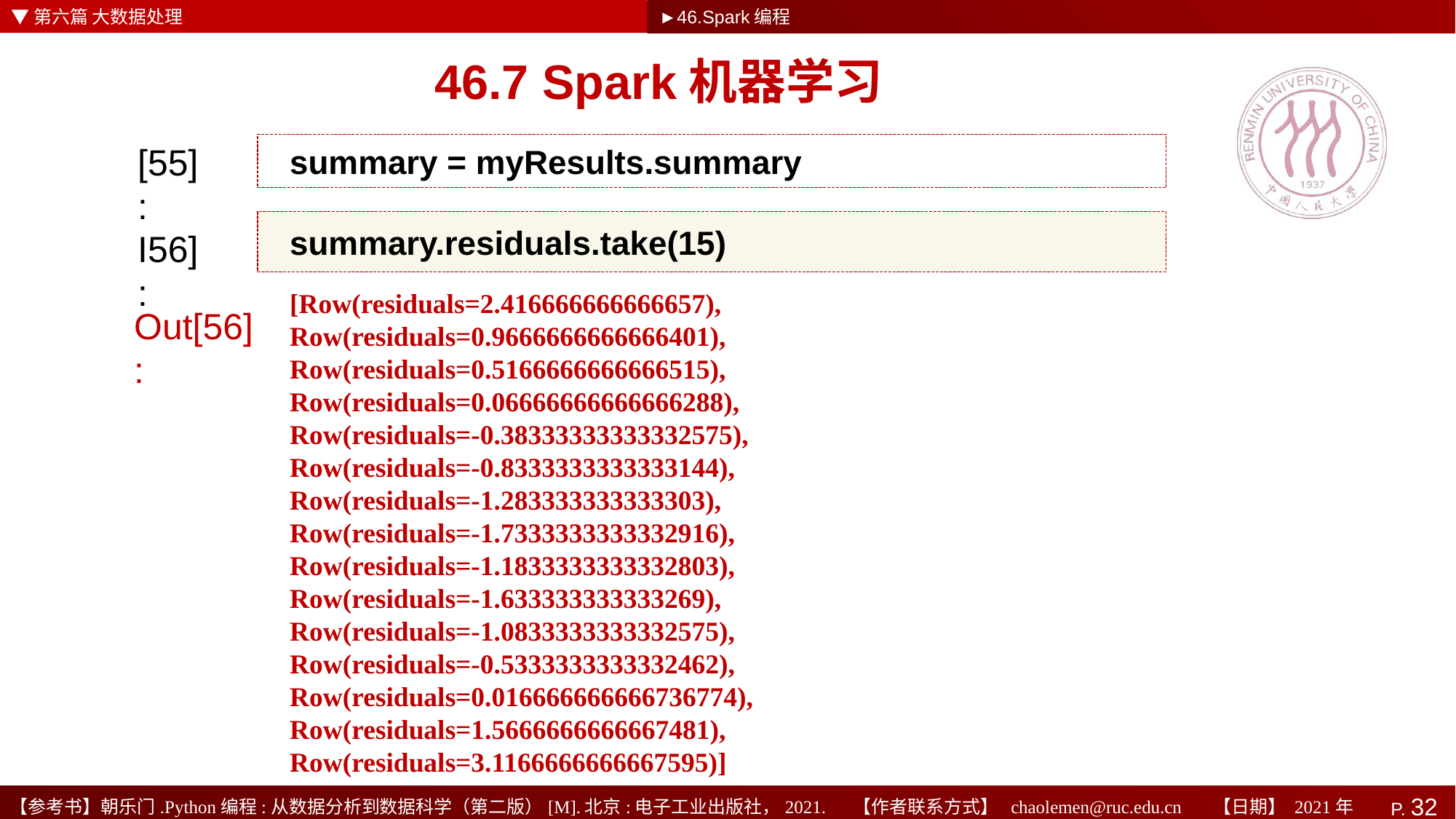

▼第六篇 大数据处理
►46.Spark编程
# 46.7 Spark机器学习
[55]:
summary = myResults.summary
summary.residuals.take(15)
I56]:
[Row(residuals=2.416666666666657),
Row(residuals=0.9666666666666401),
Row(residuals=0.5166666666666515),
Row(residuals=0.06666666666666288),
Row(residuals=-0.38333333333332575),
Row(residuals=-0.8333333333333144),
Row(residuals=-1.283333333333303),
Row(residuals=-1.7333333333332916),
Row(residuals=-1.1833333333332803),
Row(residuals=-1.633333333333269),
Row(residuals=-1.0833333333332575),
Row(residuals=-0.5333333333332462),
Row(residuals=0.016666666666736774),
Row(residuals=1.5666666666667481),
Row(residuals=3.1166666666667595)]
Out[56]: